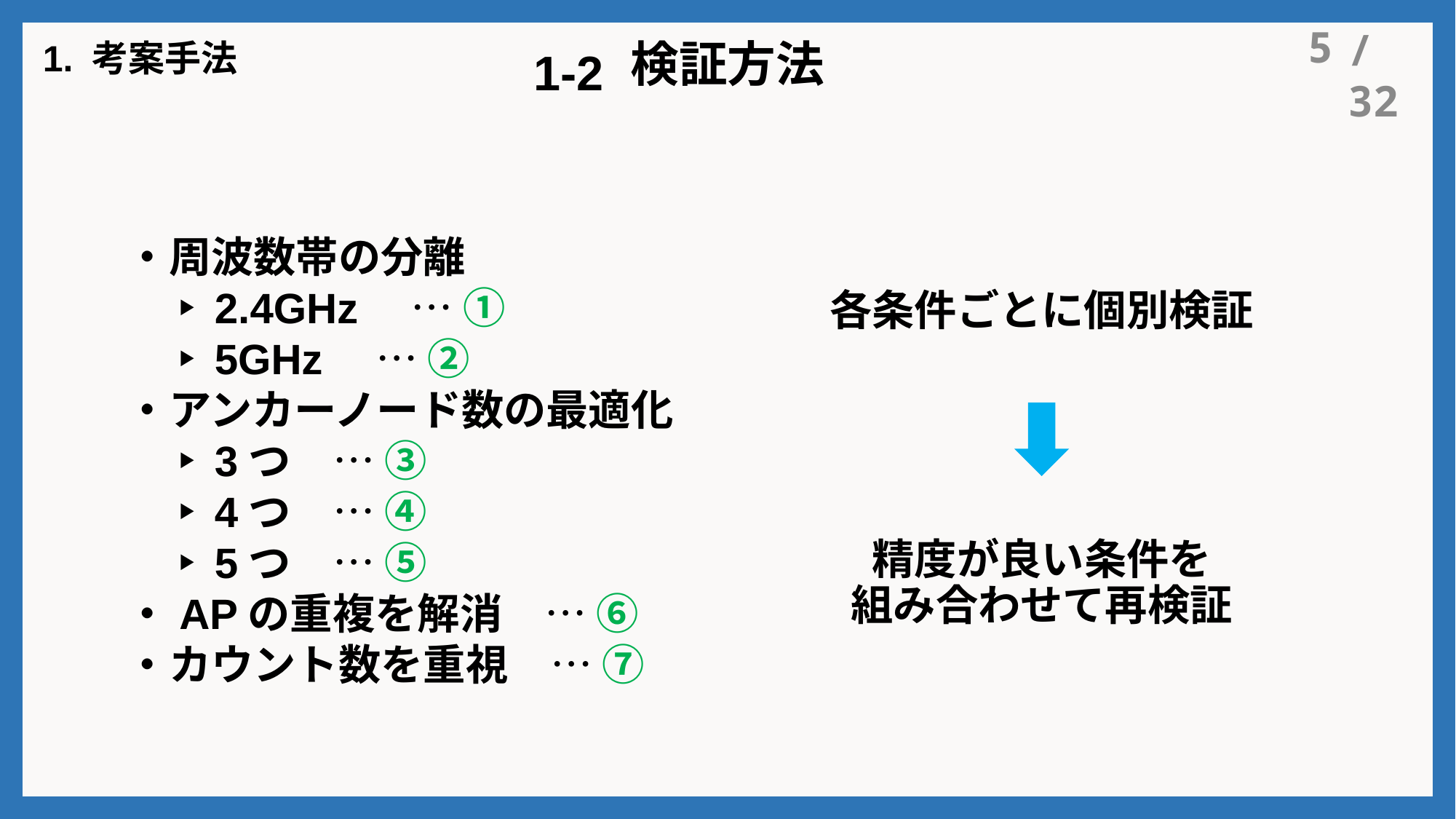

5
1. 考案手法
検証方法
1-2
・周波数帯の分離
　 ‣ 2.4GHz　… ①
　 ‣ 5GHz　… ②
・アンカーノード数の最適化
　 ‣ 3つ　… ③
　 ‣ 4つ　… ④
　 ‣ 5つ　… ⑤
・APの重複を解消　… ⑥
・カウント数を重視　… ⑦
各条件ごとに個別検証

精度が良い条件を
組み合わせて再検証